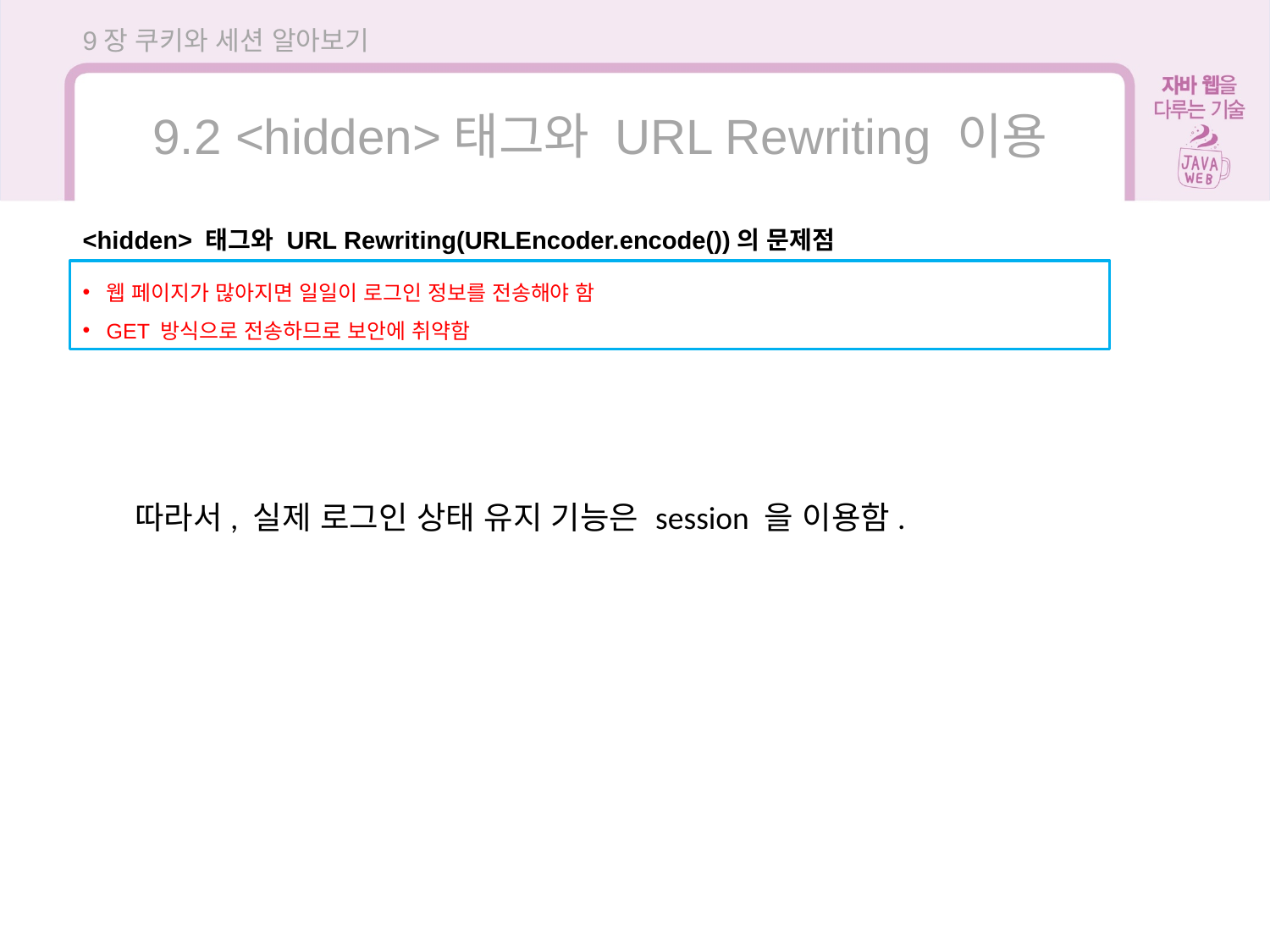

9장 쿠키와 세션 알아보기
9.2 <hidden>태그와 URL Rewriting 이용
<hidden> 태그와 URL Rewriting(URLEncoder.encode())의 문제점
웹 페이지가 많아지면 일일이 로그인 정보를 전송해야 함
GET 방식으로 전송하므로 보안에 취약함
따라서, 실제 로그인 상태 유지 기능은 session 을 이용함.